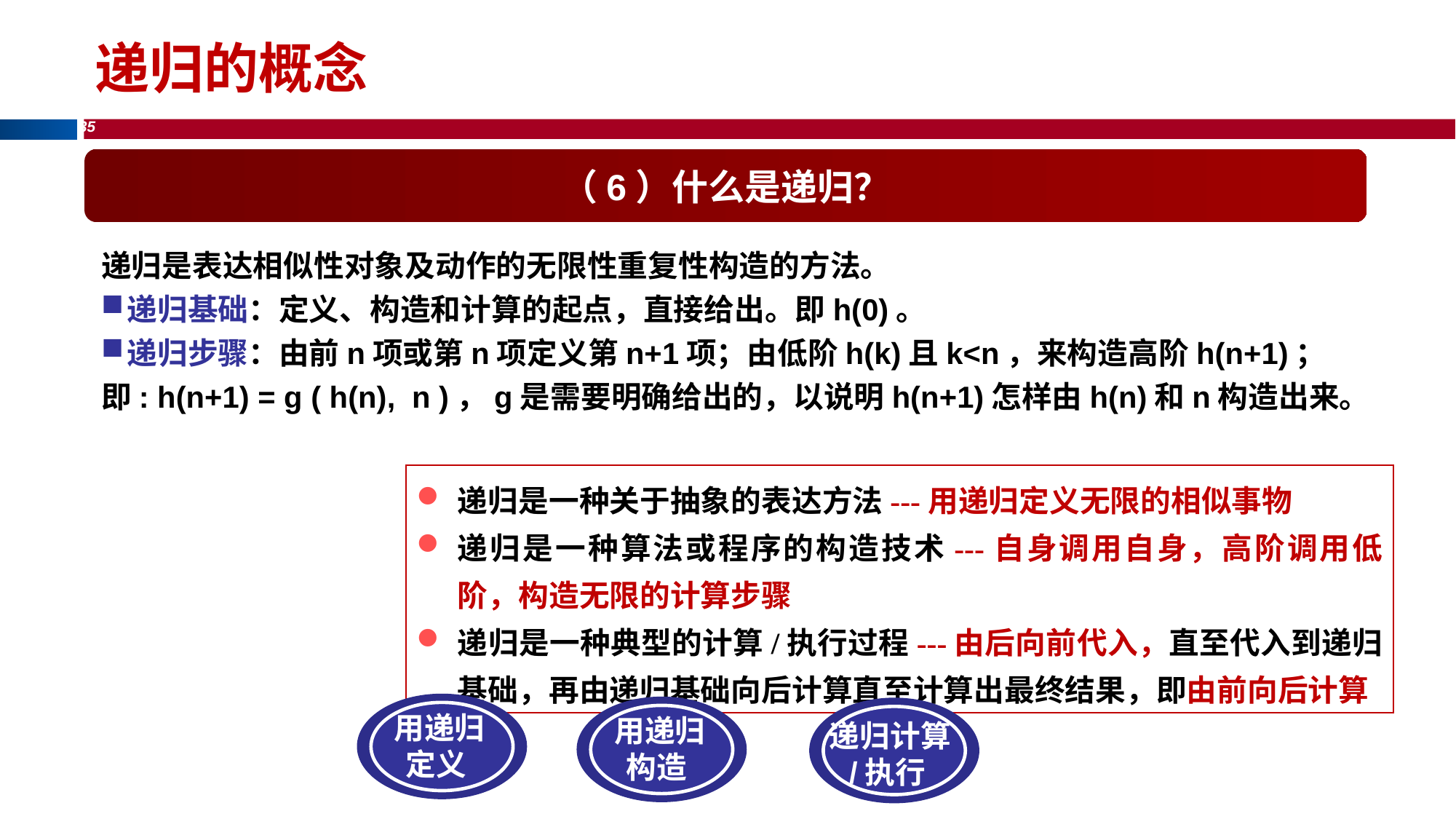

递归的概念
（6）什么是递归？
递归是表达相似性对象及动作的无限性重复性构造的方法。
递归基础：定义、构造和计算的起点，直接给出。即h(0)。
递归步骤：由前n项或第n项定义第n+1项；由低阶h(k)且k<n，来构造高阶h(n+1)；
即: h(n+1) = g ( h(n),  n )，g是需要明确给出的，以说明h(n+1)怎样由h(n)和n构造出来。
递归是一种关于抽象的表达方法---用递归定义无限的相似事物
递归是一种算法或程序的构造技术---自身调用自身，高阶调用低阶，构造无限的计算步骤
递归是一种典型的计算/执行过程---由后向前代入，直至代入到递归基础，再由递归基础向后计算直至计算出最终结果，即由前向后计算

用递归定义

用递归构造

递归计算/执行